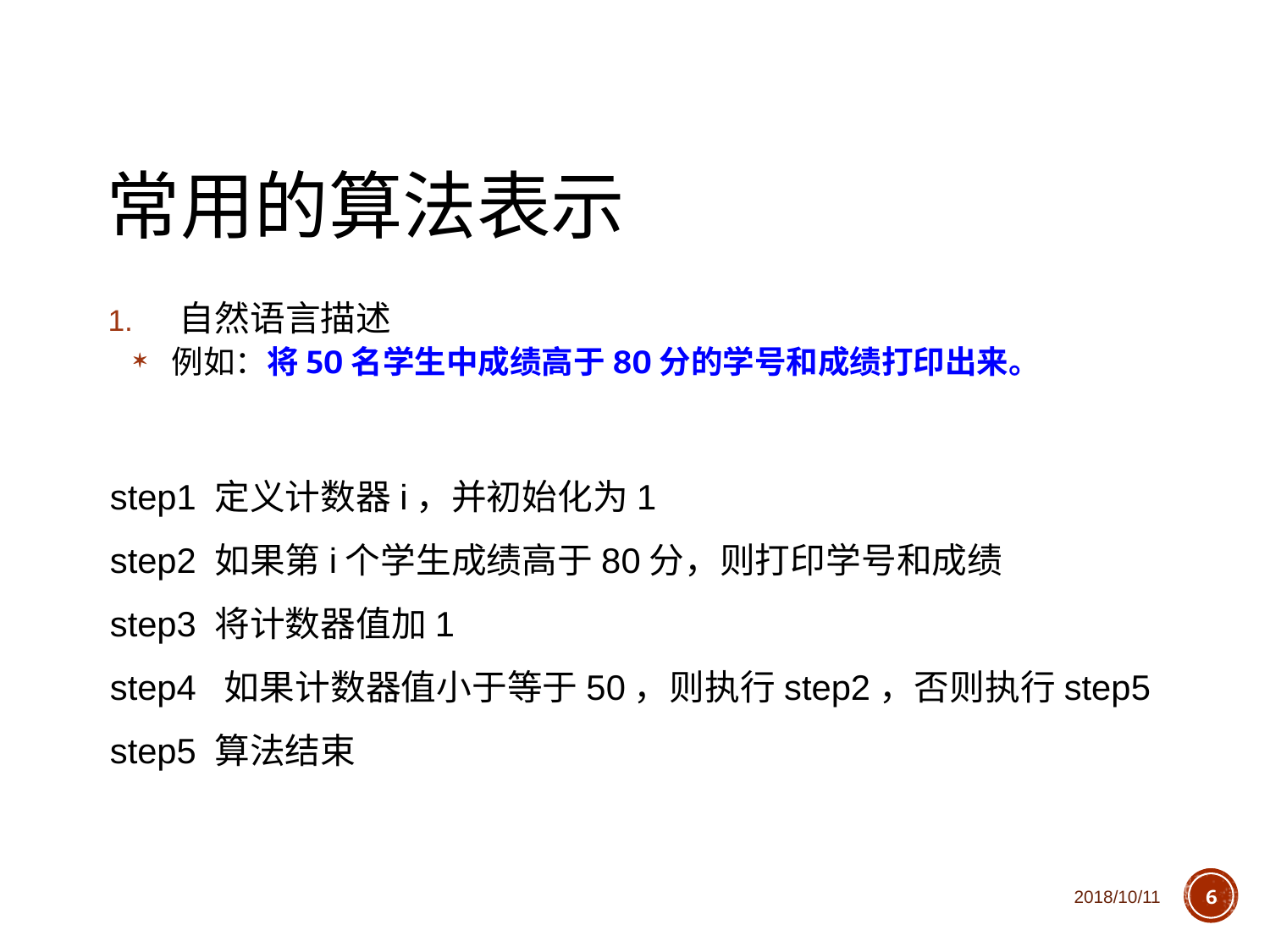

# 常用的算法表示
自然语言描述
例如：将50名学生中成绩高于80分的学号和成绩打印出来。

step1 定义计数器i，并初始化为1
step2 如果第i个学生成绩高于80分，则打印学号和成绩
step3 将计数器值加1
step4  如果计数器值小于等于50，则执行step2，否则执行step5
step5 算法结束
2018/10/11
6